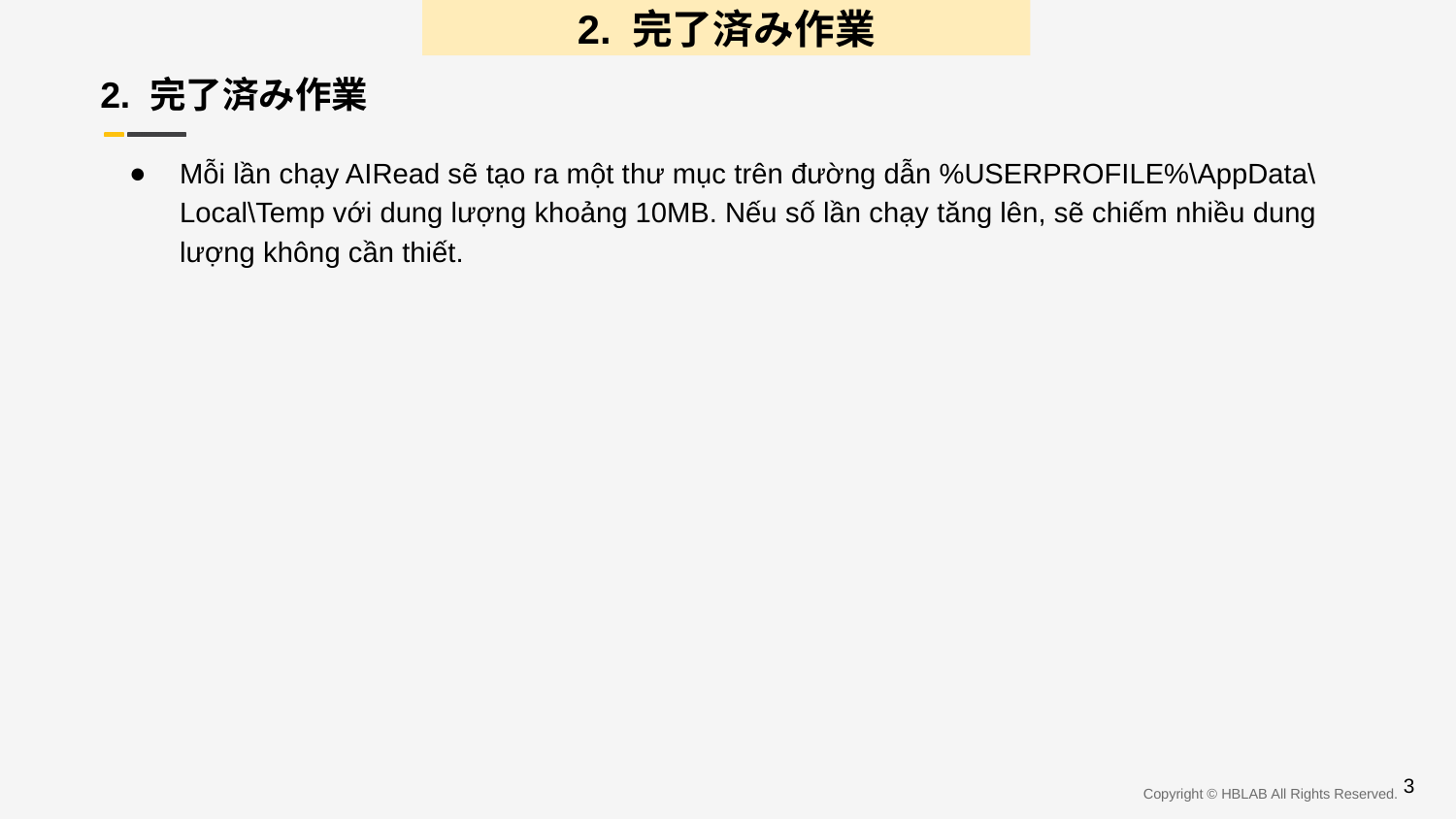

2. 完了済み作業
2. 完了済み作業
Mỗi lần chạy AIRead sẽ tạo ra một thư mục trên đường dẫn %USERPROFILE%\AppData\Local\Temp với dung lượng khoảng 10MB. Nếu số lần chạy tăng lên, sẽ chiếm nhiều dung lượng không cần thiết.
3